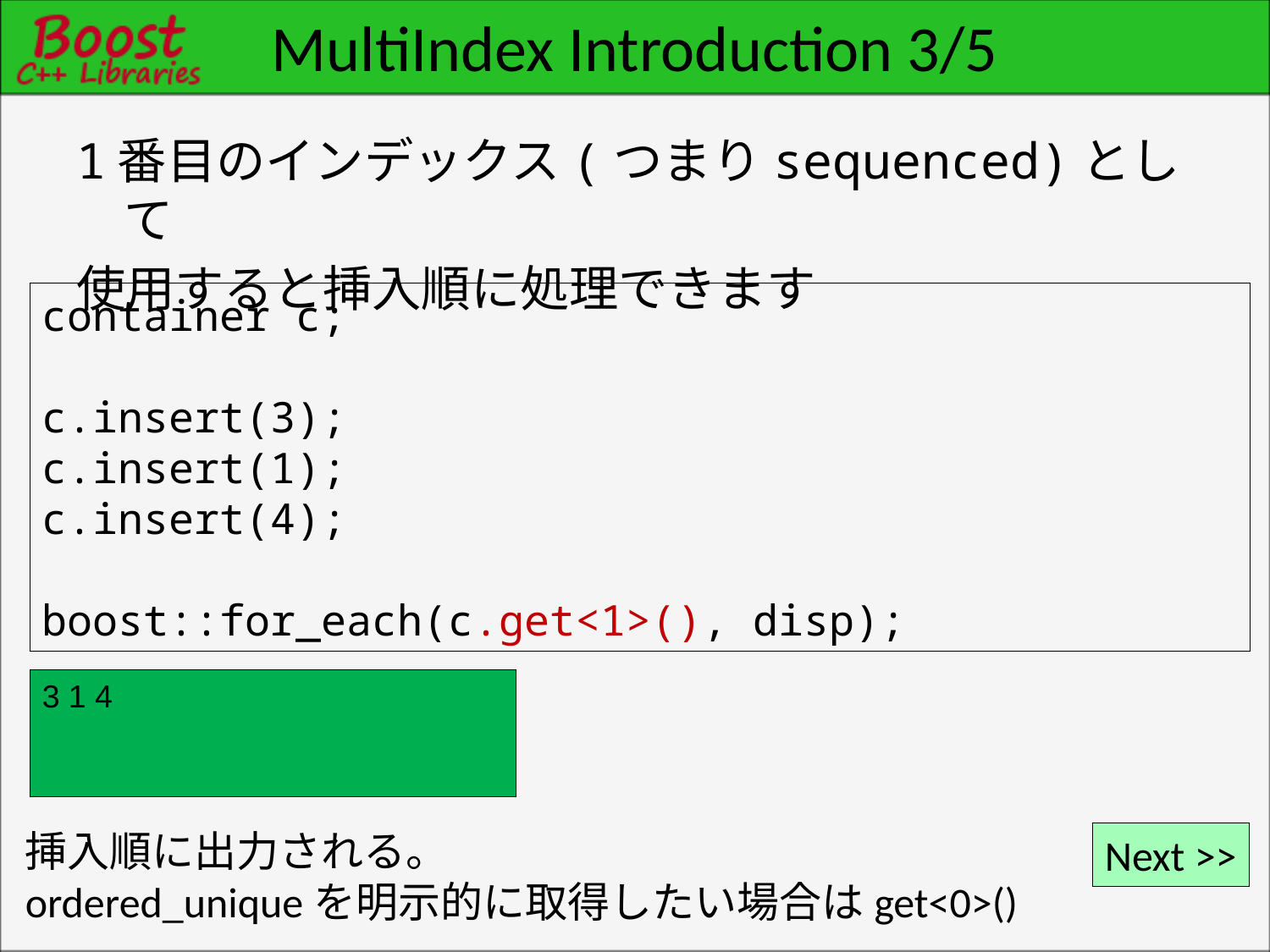

# MultiIndex Introduction 3/5
1番目のインデックス(つまりsequenced)として
使用すると挿入順に処理できます
container c;

c.insert(3);
c.insert(1);
c.insert(4);

boost::for_each(c.get<1>(), disp);
3 1 4

挿入順に出力される。
ordered_uniqueを明示的に取得したい場合はget<0>()
Next >>